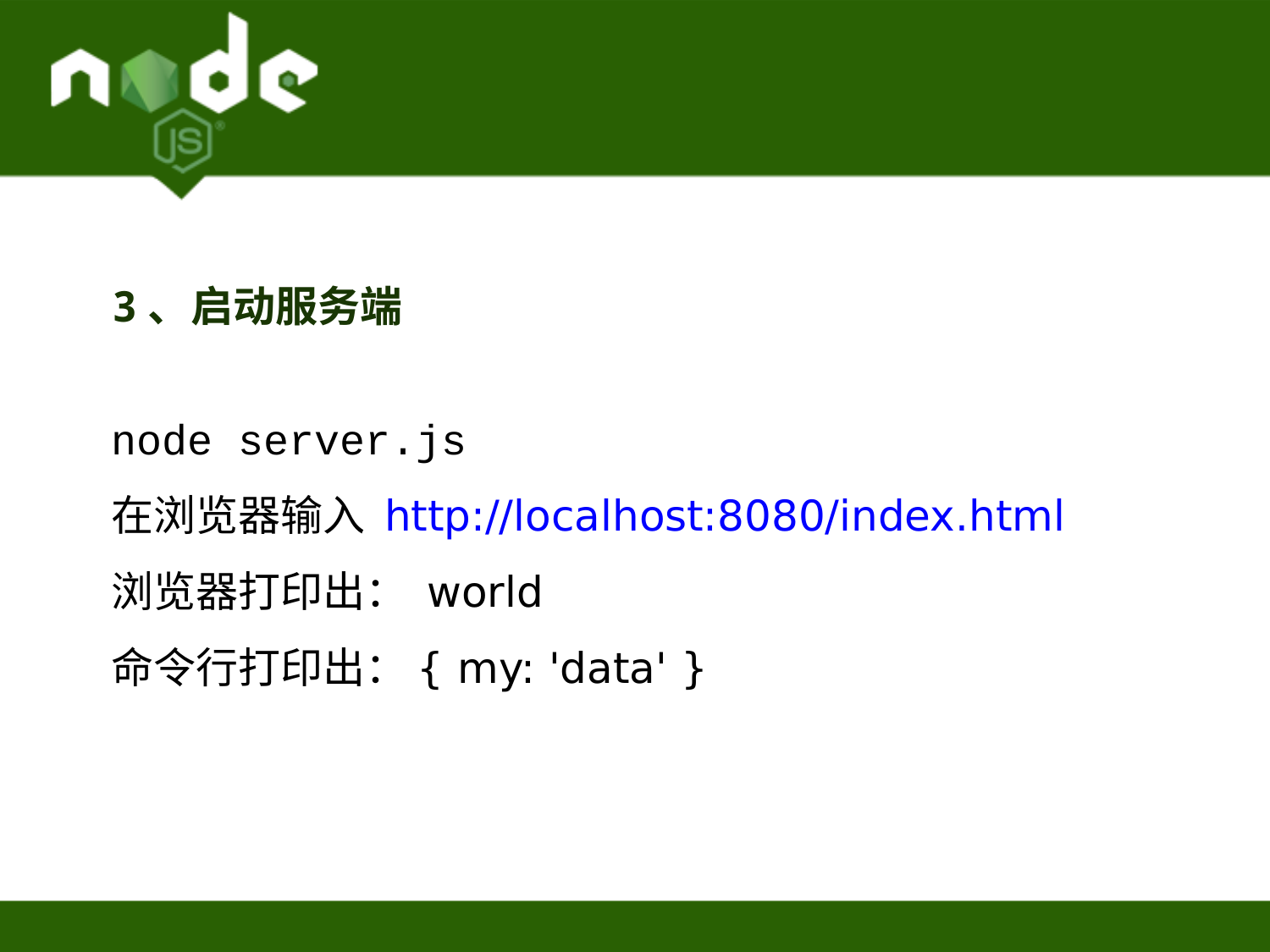

3、启动服务端
node server.js
在浏览器输入 http://localhost:8080/index.html
浏览器打印出： world
命令行打印出：{ my: 'data' }